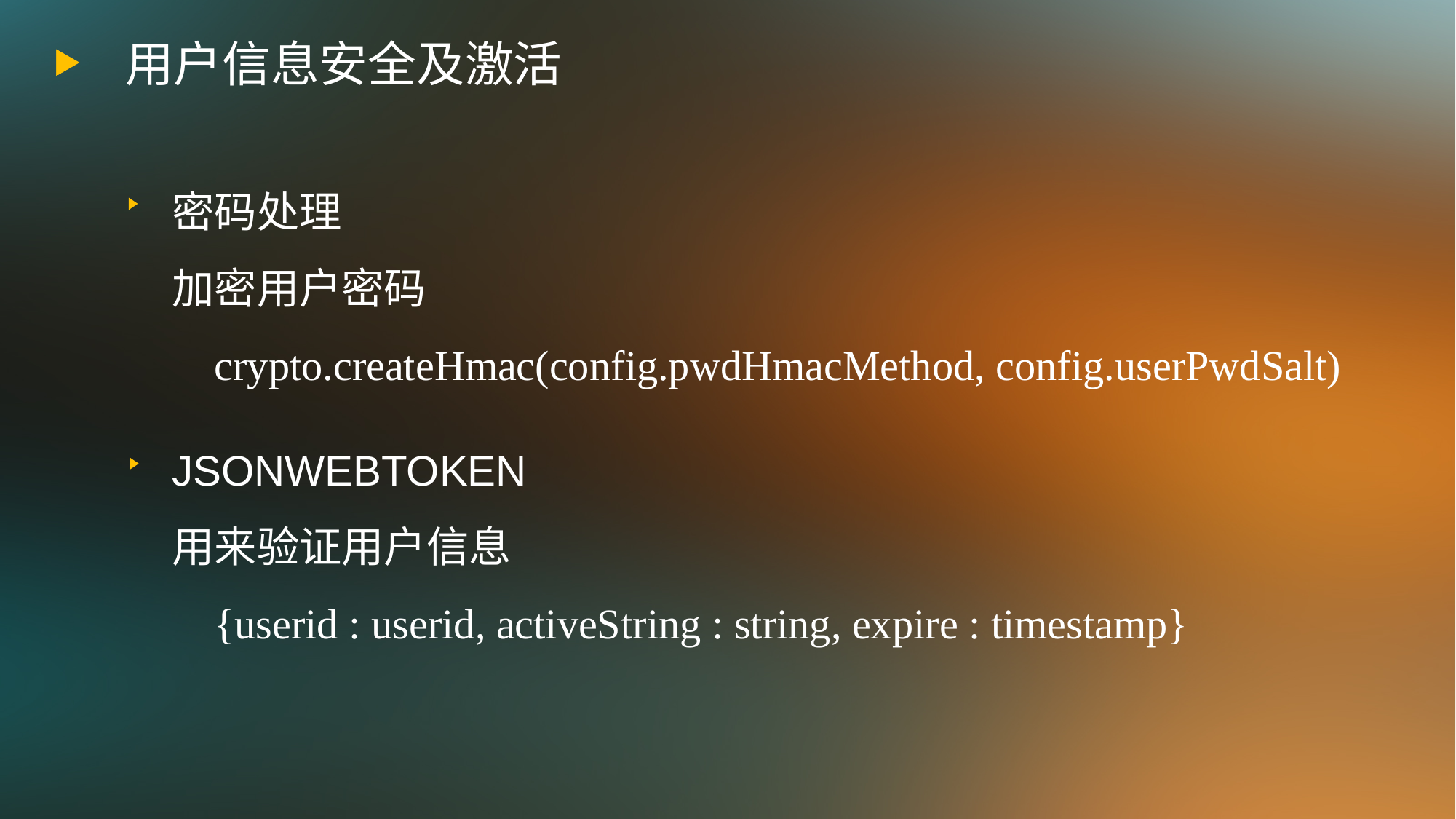

用户信息安全及激活

密码处理
加密用户密码
    crypto.createHmac(config.pwdHmacMethod, config.userPwdSalt)

JSONWEBTOKEN
用来验证用户信息
    {userid : userid, activeString : string, expire : timestamp}